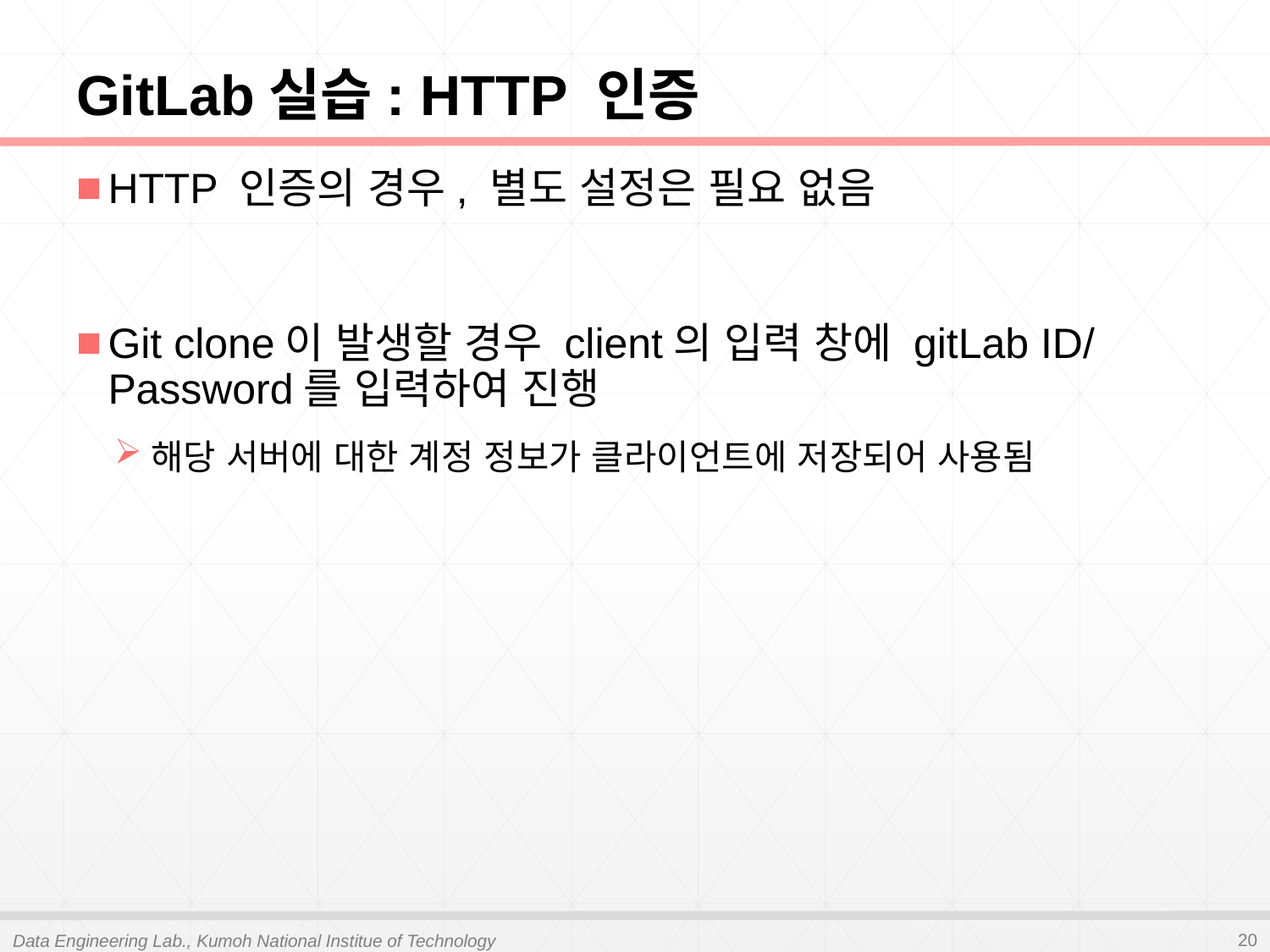

# GitLab실습: HTTP 인증
HTTP 인증의 경우, 별도 설정은 필요 없음

Git clone이 발생할 경우 client의 입력 창에 gitLab ID/Password를 입력하여 진행
해당 서버에 대한 계정 정보가 클라이언트에 저장되어 사용됨
20
Data Engineering Lab., Kumoh National Institue of Technology